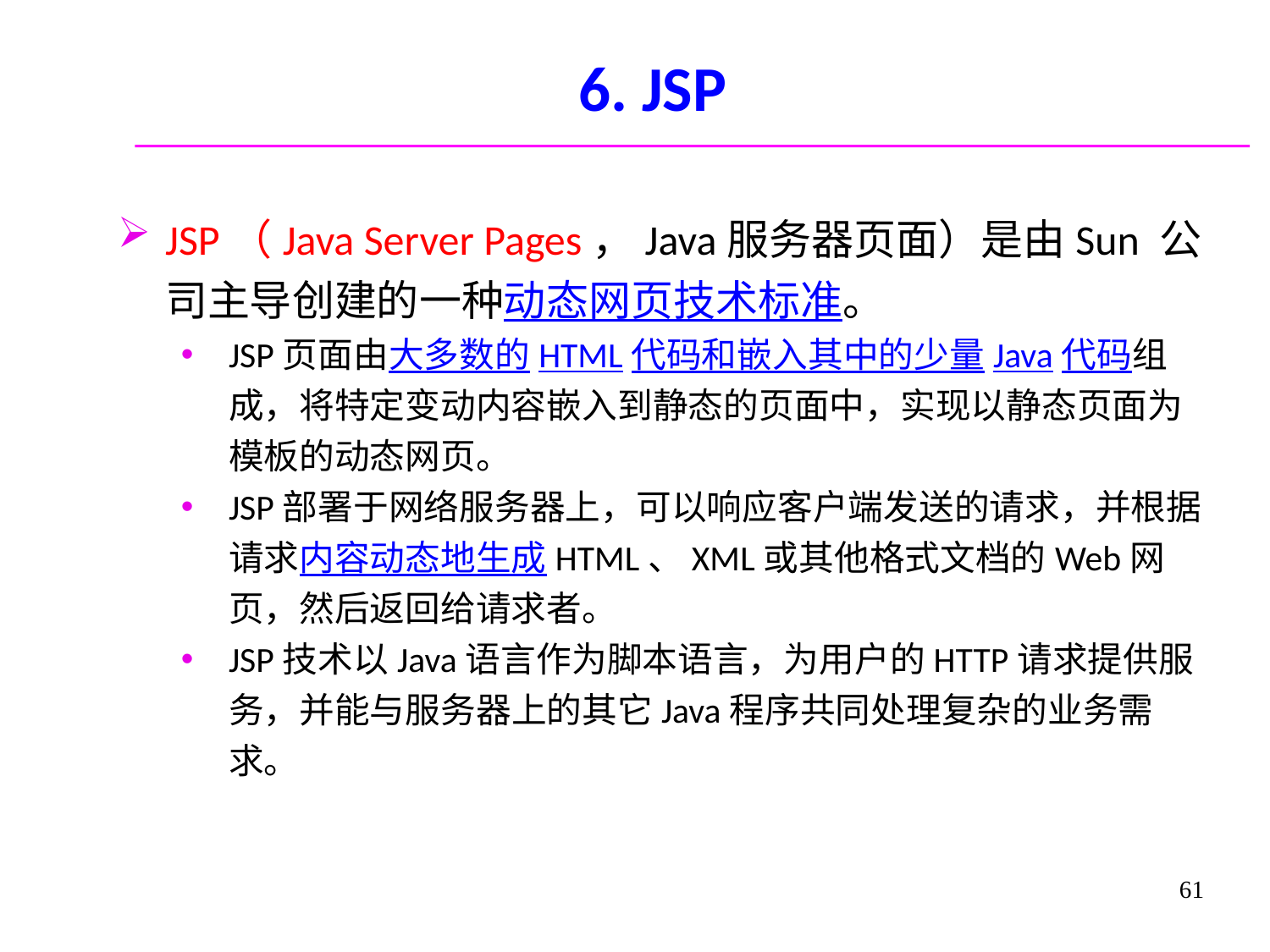

# 6. JSP

JSP（Java Server Pages，Java服务器页面）是由Sun 公司主导创建的一种动态网页技术标准。
JSP页面由大多数的HTML代码和嵌入其中的少量Java代码组成，将特定变动内容嵌入到静态的页面中，实现以静态页面为模板的动态网页。
JSP部署于网络服务器上，可以响应客户端发送的请求，并根据请求内容动态地生成HTML、XML或其他格式文档的Web网页，然后返回给请求者。
JSP技术以Java语言作为脚本语言，为用户的HTTP请求提供服务，并能与服务器上的其它Java程序共同处理复杂的业务需求。
61